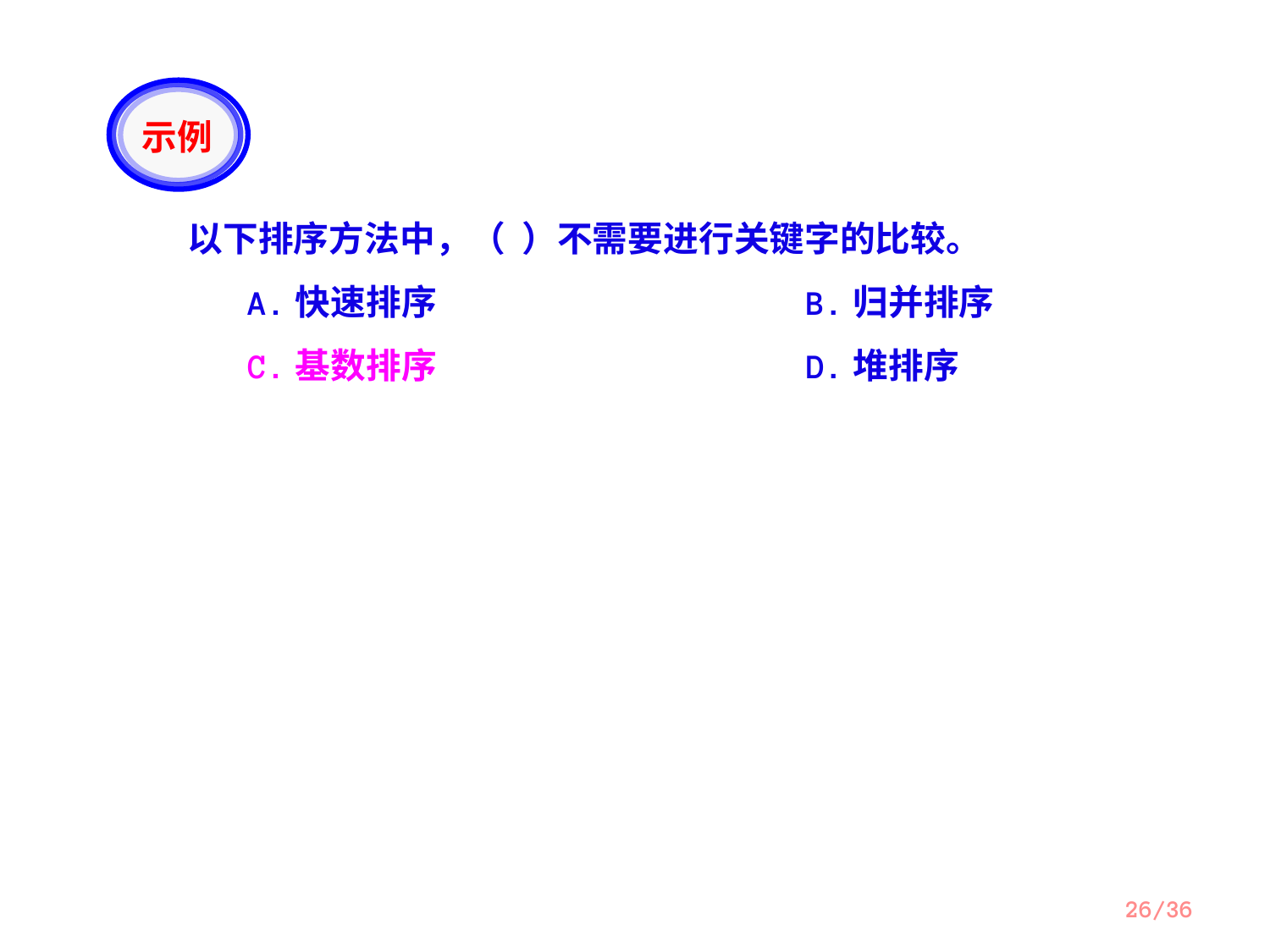

示例
 以下排序方法中，（  ）不需要进行关键字的比较。
    A.快速排序			B.归并排序
    C.基数排序			D.堆排序
26/36